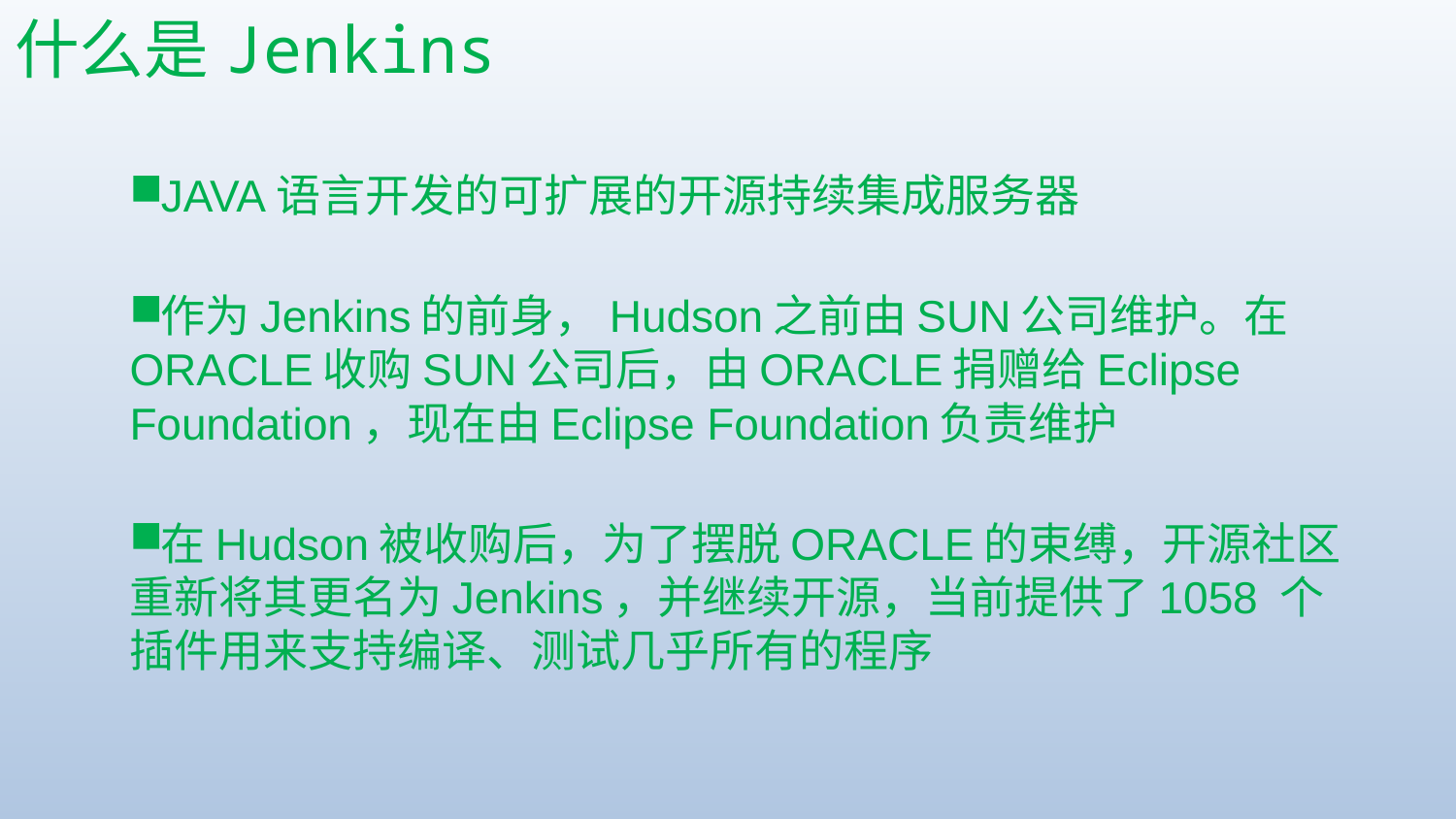

# 什么是Jenkins
JAVA语言开发的可扩展的开源持续集成服务器

作为Jenkins的前身，Hudson之前由SUN公司维护。在ORACLE收购SUN公司后，由ORACLE捐赠给Eclipse Foundation，现在由Eclipse Foundation负责维护

在Hudson被收购后，为了摆脱ORACLE的束缚，开源社区重新将其更名为Jenkins，并继续开源，当前提供了1058 个插件用来支持编译、测试几乎所有的程序